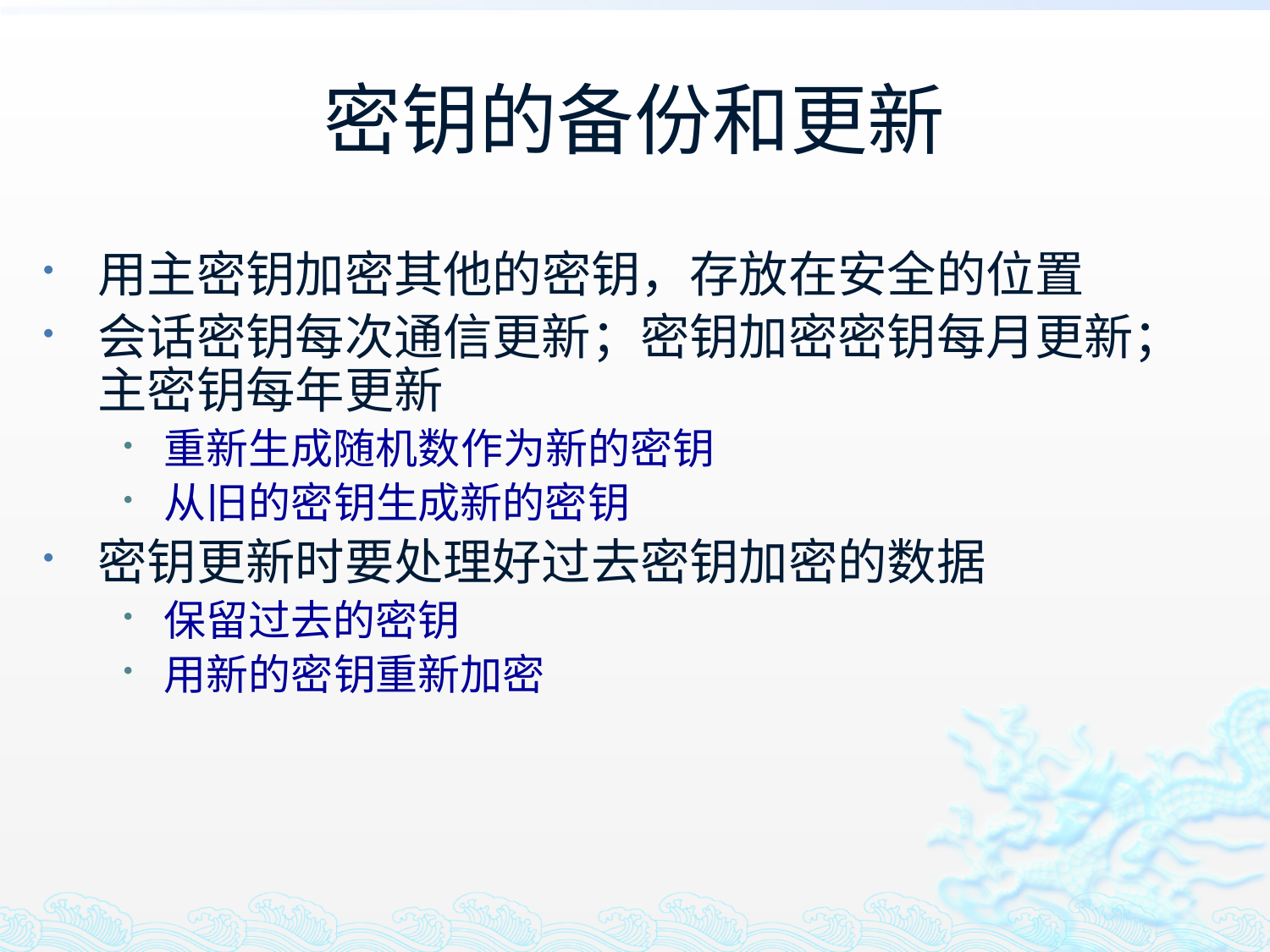

# 密钥的备份和更新
用主密钥加密其他的密钥，存放在安全的位置
会话密钥每次通信更新；密钥加密密钥每月更新；主密钥每年更新
重新生成随机数作为新的密钥
从旧的密钥生成新的密钥
密钥更新时要处理好过去密钥加密的数据
保留过去的密钥
用新的密钥重新加密